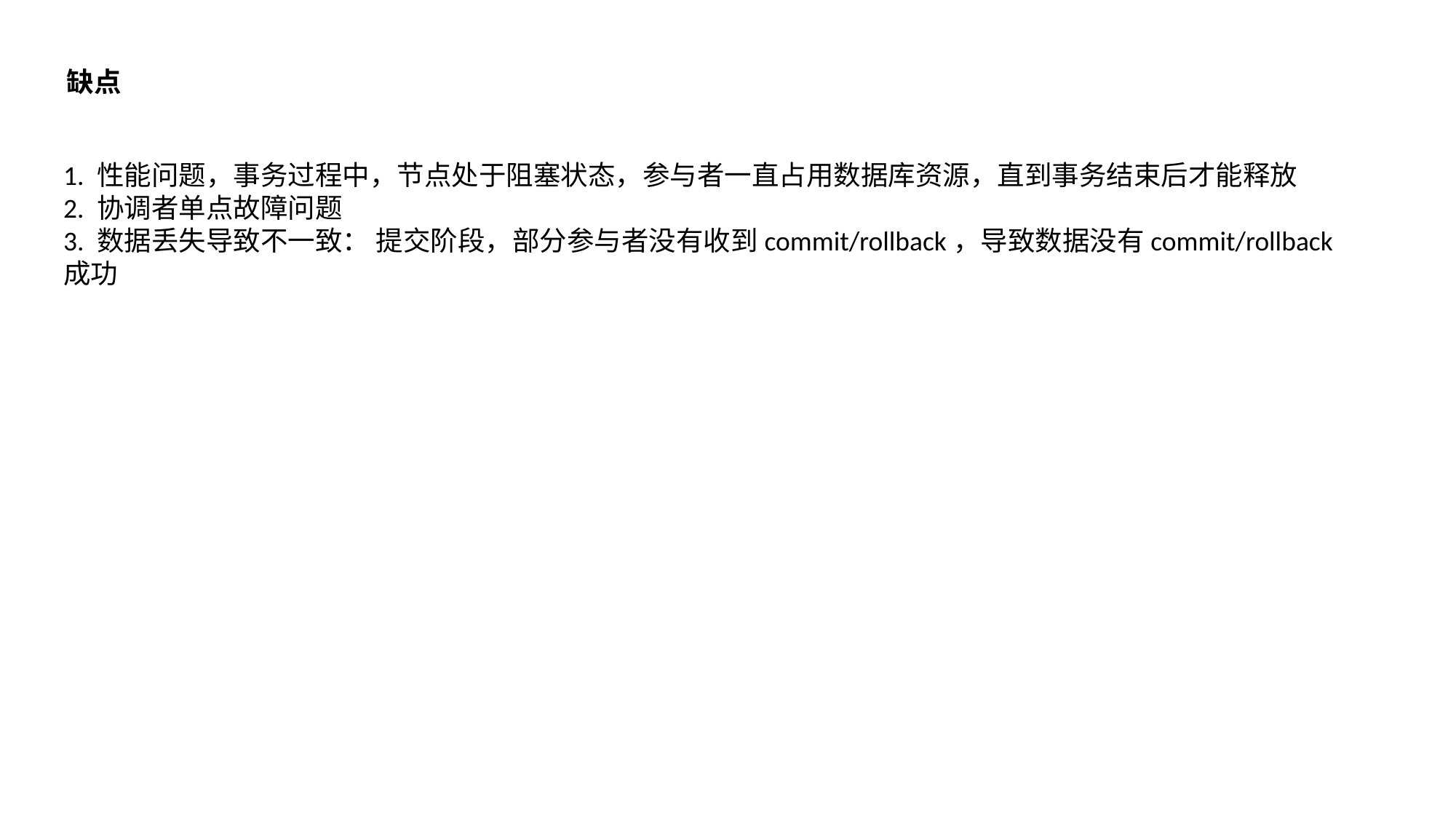

缺点
1. 性能问题，事务过程中，节点处于阻塞状态，参与者一直占用数据库资源，直到事务结束后才能释放
2. 协调者单点故障问题
3. 数据丢失导致不一致： 提交阶段，部分参与者没有收到commit/rollback，导致数据没有commit/rollback成功